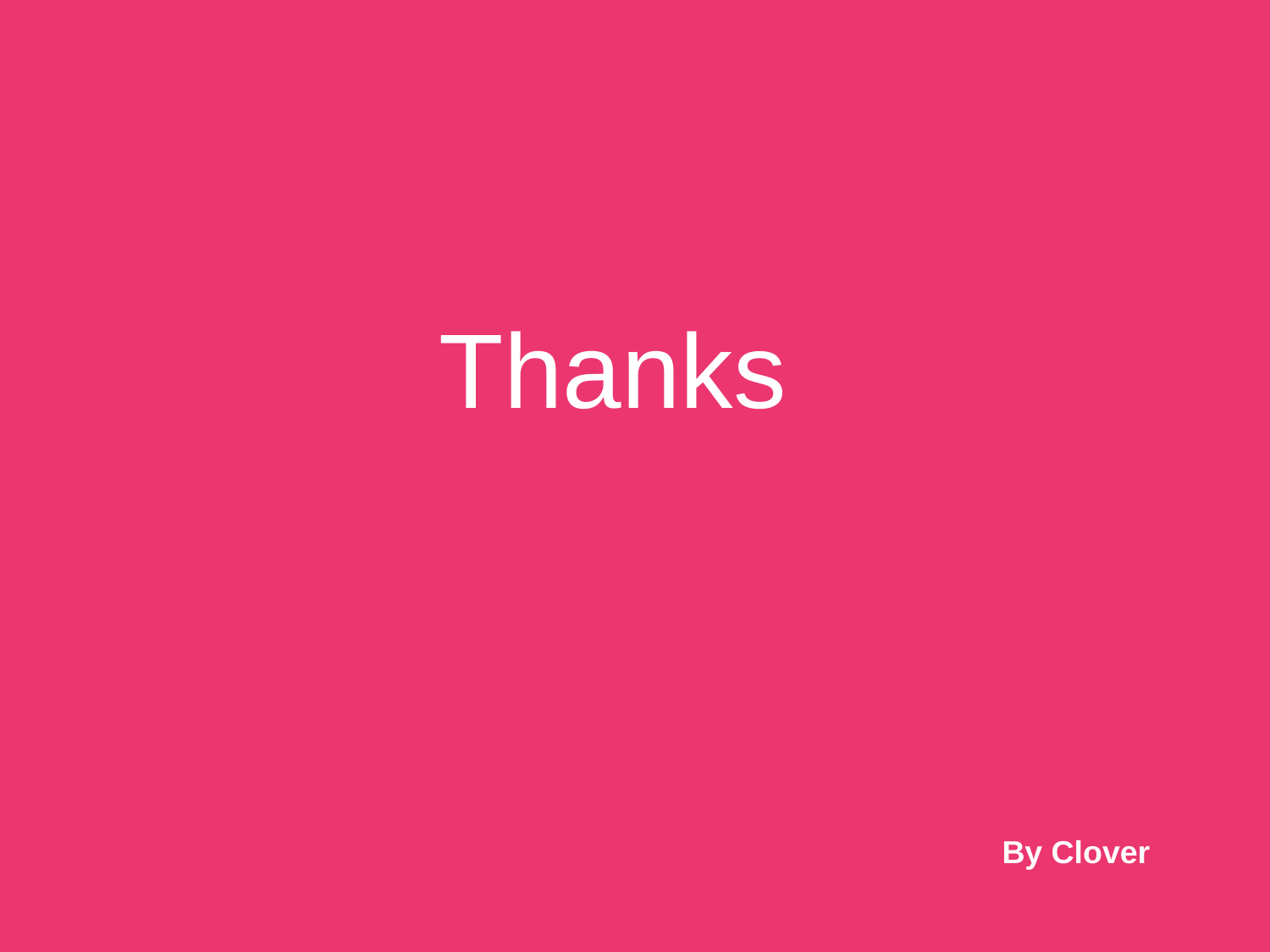

点击添加文本
Thanks
点击添加文本
点击添加文本
点击添加文本
By Clover